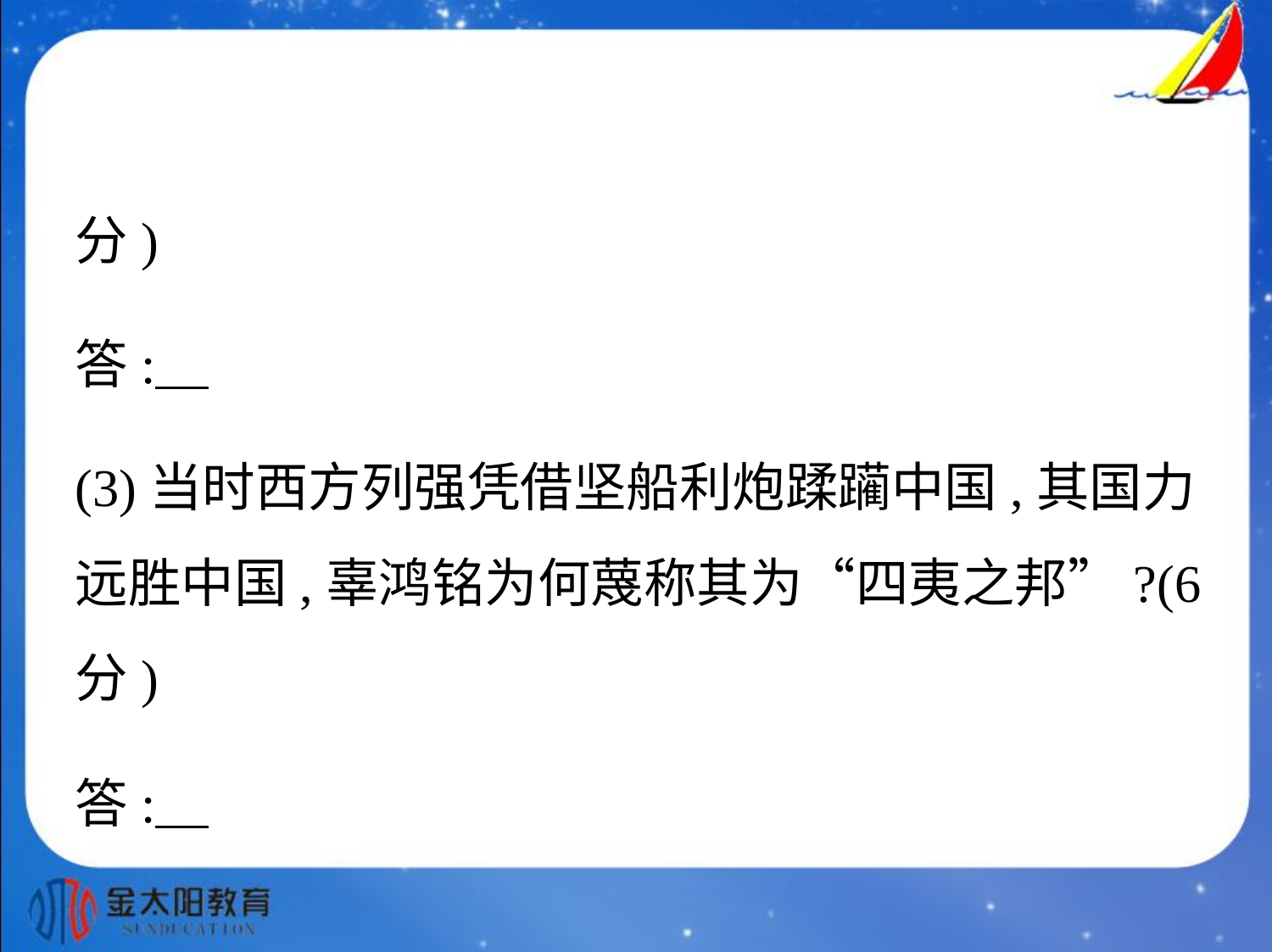

分)
答:
(3)当时西方列强凭借坚船利炮蹂躏中国,其国力
远胜中国,辜鸿铭为何蔑称其为“四夷之邦”?(6
分)
答: